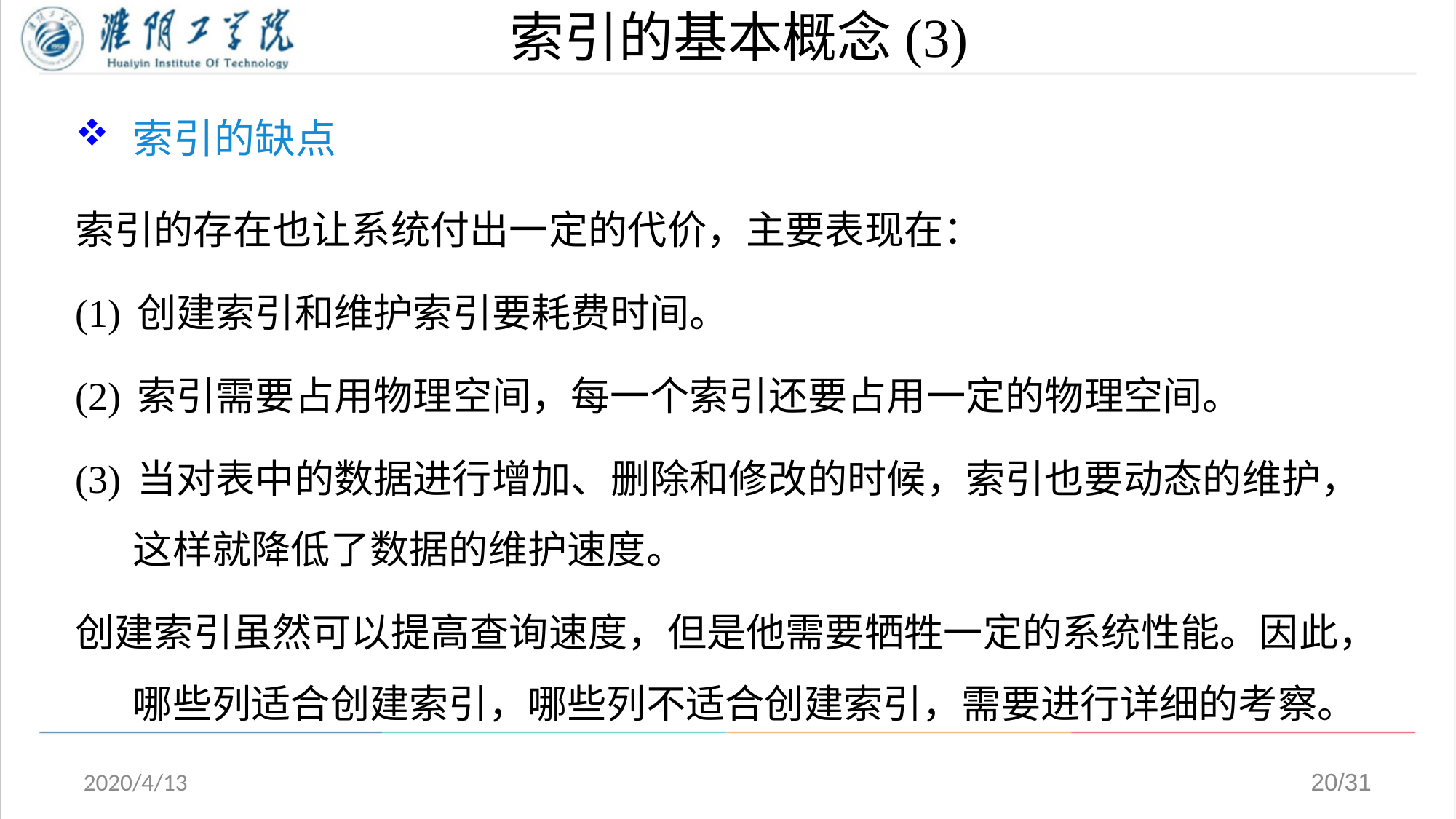

# 索引的基本概念(3)
索引的缺点
索引的存在也让系统付出一定的代价，主要表现在：
(1) 创建索引和维护索引要耗费时间。
(2) 索引需要占用物理空间，每一个索引还要占用一定的物理空间。
(3) 当对表中的数据进行增加、删除和修改的时候，索引也要动态的维护，这样就降低了数据的维护速度。
创建索引虽然可以提高查询速度，但是他需要牺牲一定的系统性能。因此，哪些列适合创建索引，哪些列不适合创建索引，需要进行详细的考察。
2020/4/13
20/31